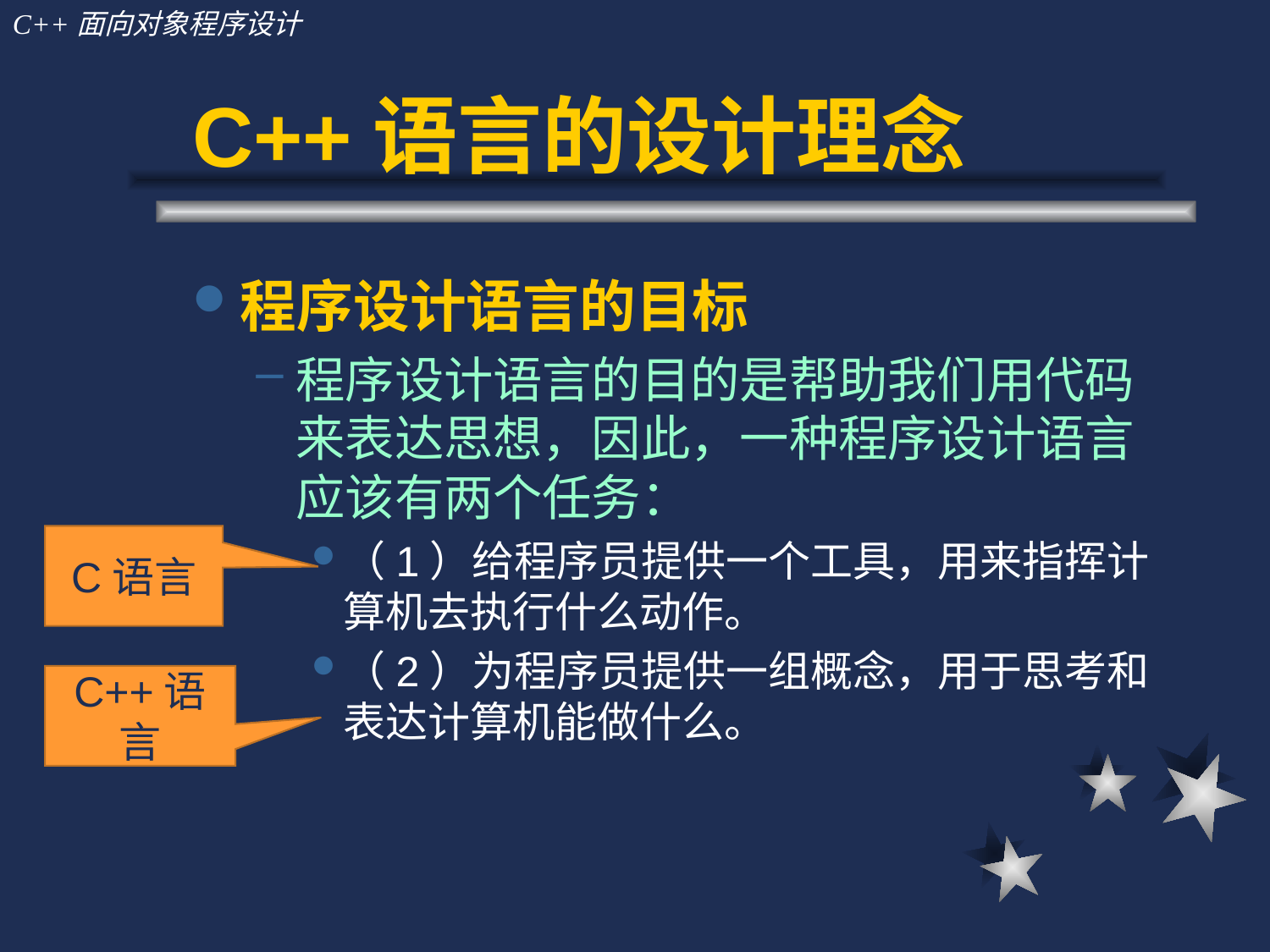

# C++语言的设计理念
程序设计语言的目标
程序设计语言的目的是帮助我们用代码来表达思想，因此，一种程序设计语言应该有两个任务：
（1）给程序员提供一个工具，用来指挥计算机去执行什么动作。
（2）为程序员提供一组概念，用于思考和表达计算机能做什么。
C语言
C++语言
3